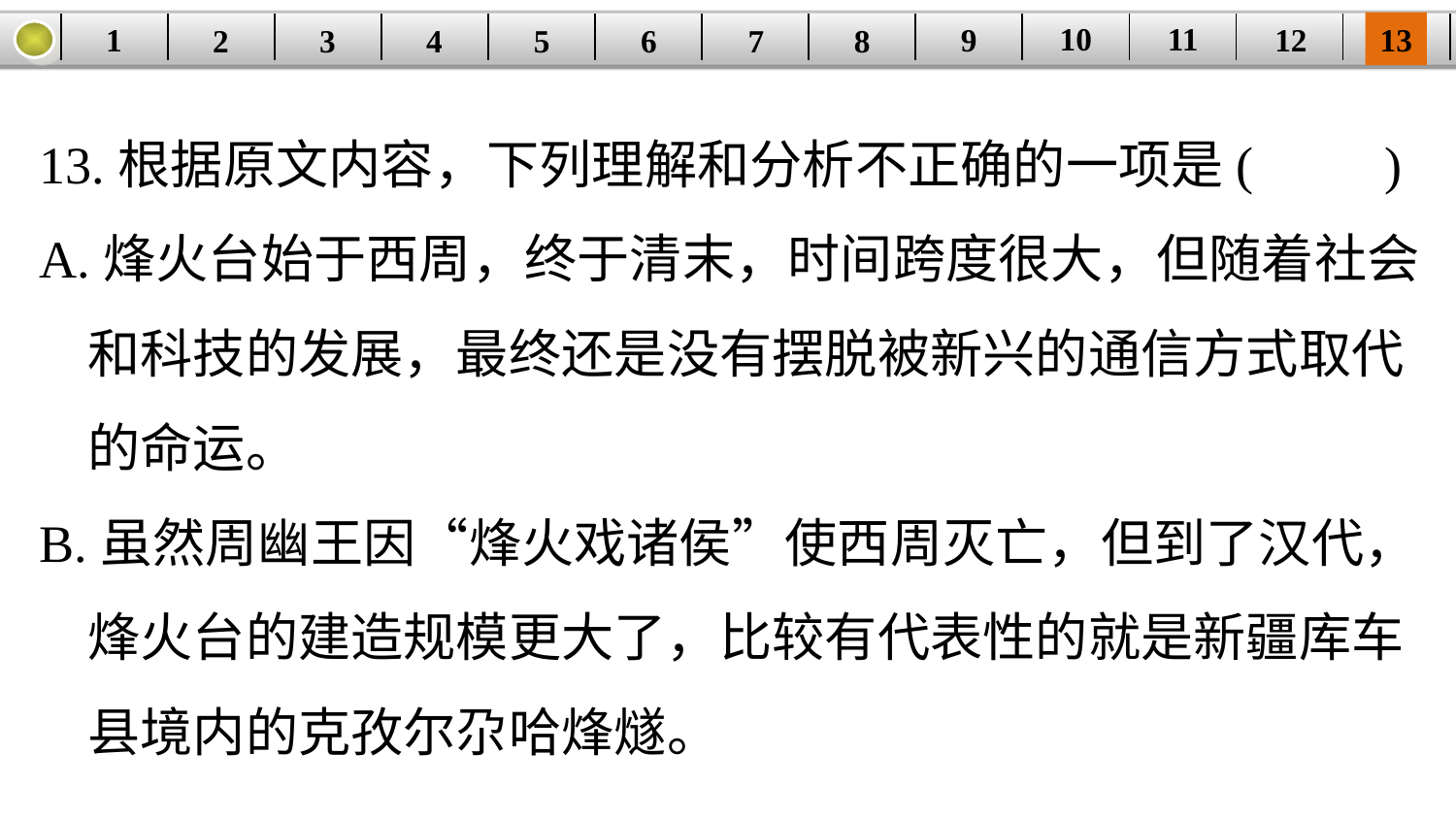

10

11
12
9
13
1
3
4
5
6
8
2
|  |  |  |  |  |  |  |  |  |  |  |  |  |
| --- | --- | --- | --- | --- | --- | --- | --- | --- | --- | --- | --- | --- |
7

13.根据原文内容，下列理解和分析不正确的一项是(　　)
A.烽火台始于西周，终于清末，时间跨度很大，但随着社会
   和科技的发展，最终还是没有摆脱被新兴的通信方式取代
   的命运。
B.虽然周幽王因“烽火戏诸侯”使西周灭亡，但到了汉代，
   烽火台的建造规模更大了，比较有代表性的就是新疆库车
   县境内的克孜尔尕哈烽燧。